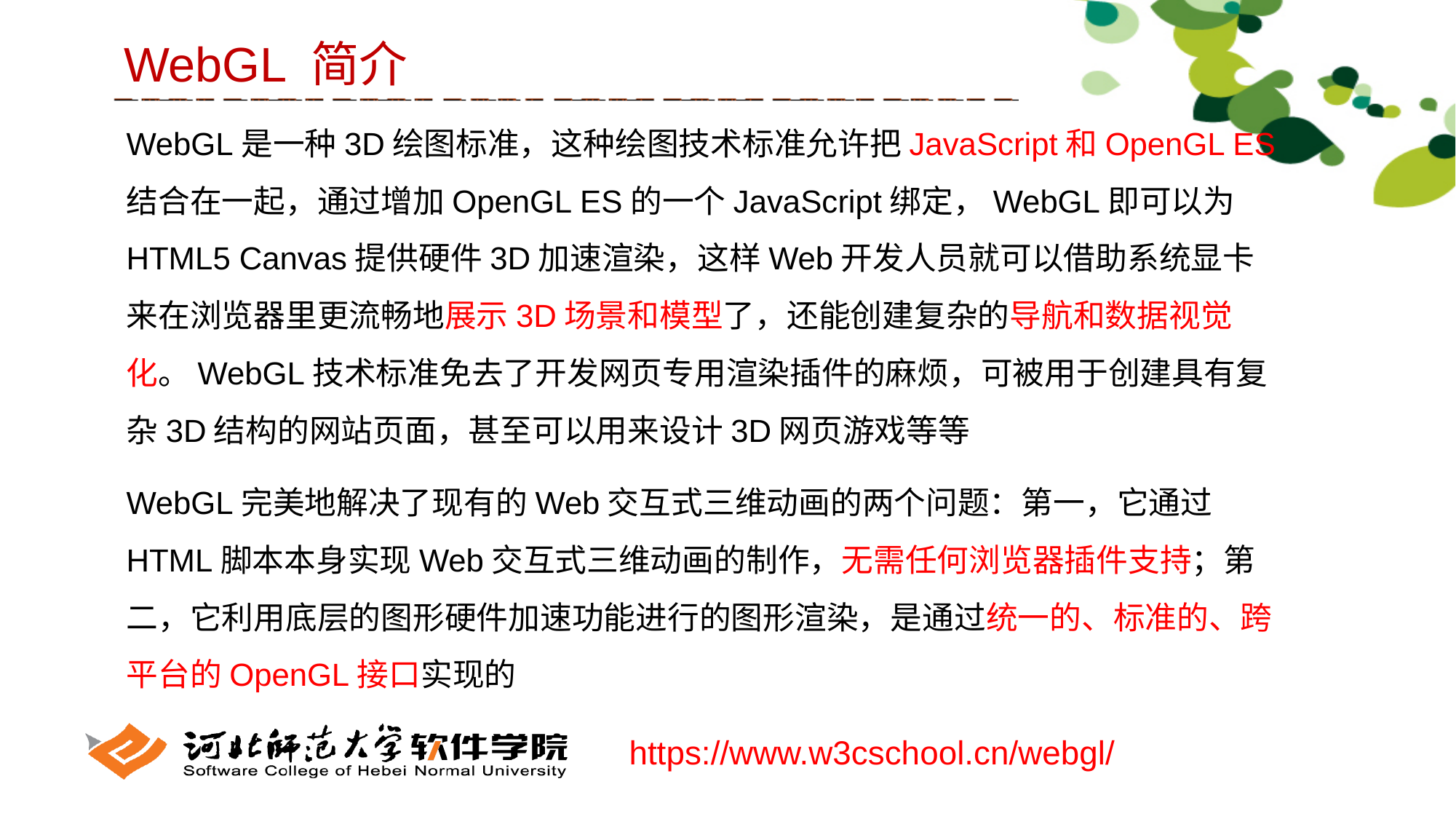

WebGL 简介
WebGL是一种3D绘图标准，这种绘图技术标准允许把JavaScript和OpenGL ES结合在一起，通过增加OpenGL ES的一个JavaScript绑定，WebGL即可以为HTML5 Canvas提供硬件3D加速渲染，这样Web开发人员就可以借助系统显卡来在浏览器里更流畅地展示3D场景和模型了，还能创建复杂的导航和数据视觉化。WebGL技术标准免去了开发网页专用渲染插件的麻烦，可被用于创建具有复杂3D结构的网站页面，甚至可以用来设计3D网页游戏等等
WebGL完美地解决了现有的Web交互式三维动画的两个问题：第一，它通过HTML脚本本身实现Web交互式三维动画的制作，无需任何浏览器插件支持；第二，它利用底层的图形硬件加速功能进行的图形渲染，是通过统一的、标准的、跨平台的OpenGL接口实现的

https://www.w3cschool.cn/webgl/